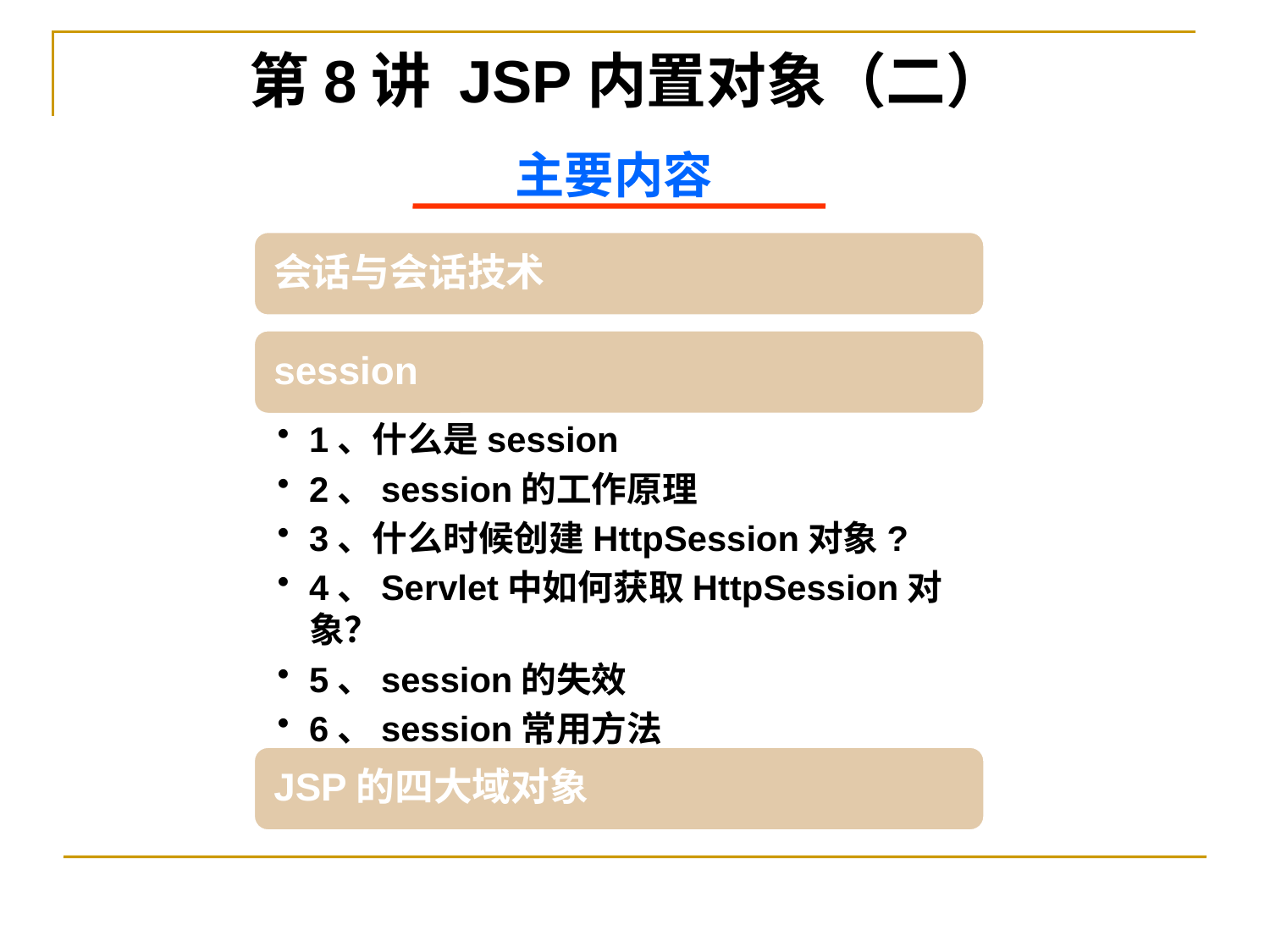

# 第8讲 JSP内置对象（二）
主要内容

会话与会话技术
session
1、什么是session
2、session的工作原理
3、什么时候创建HttpSession对象?
4、Servlet中如何获取HttpSession对象？
5、session的失效
6、session常用方法
JSP的四大域对象